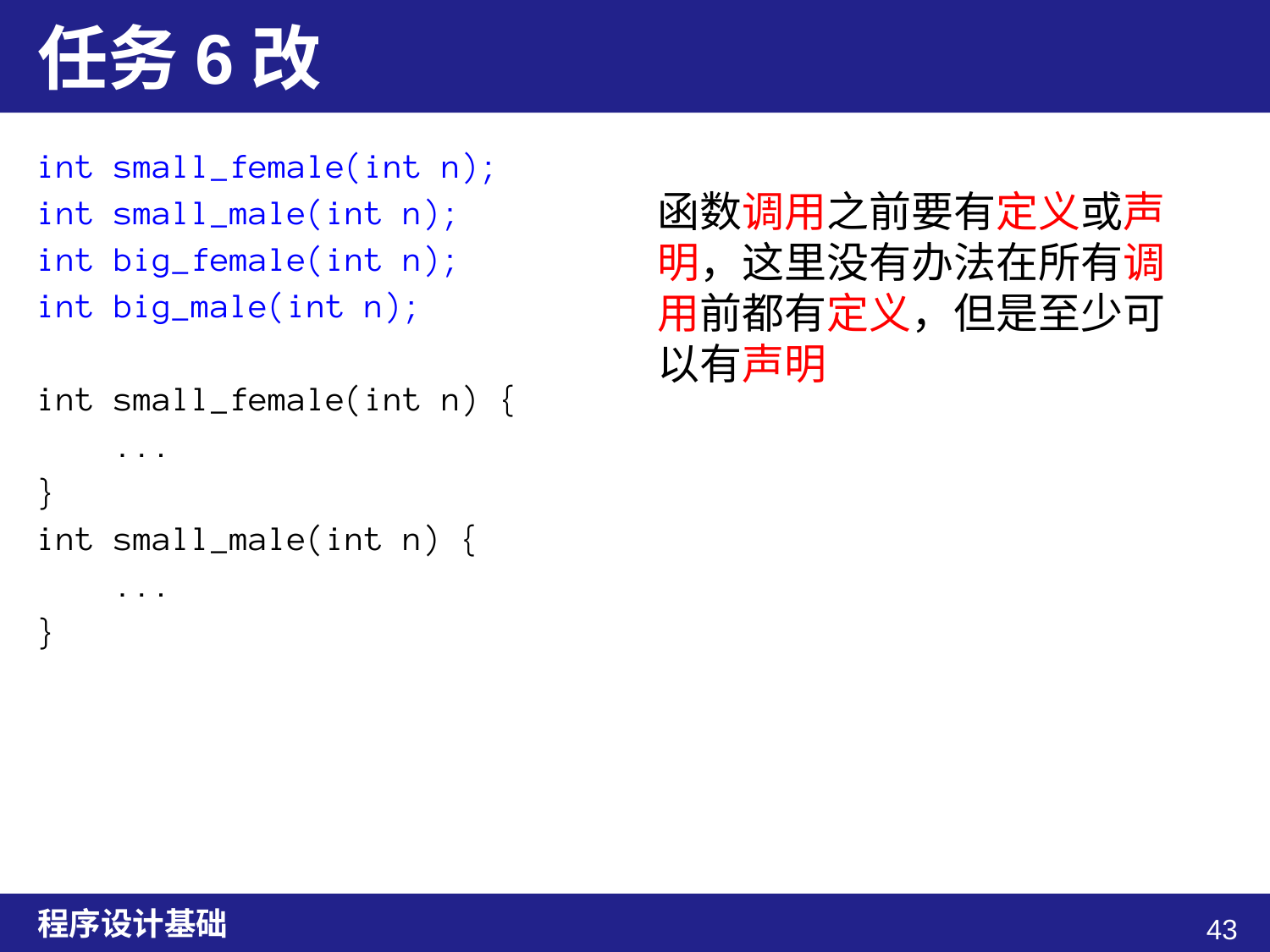

# 任务6改
int small_female(int n);
int small_male(int n);
int big_female(int n);
int big_male(int n);

int small_female(int n) {
    ...
}
int small_male(int n) {
    ...
}
函数调用之前要有定义或声明，这里没有办法在所有调用前都有定义，但是至少可以有声明